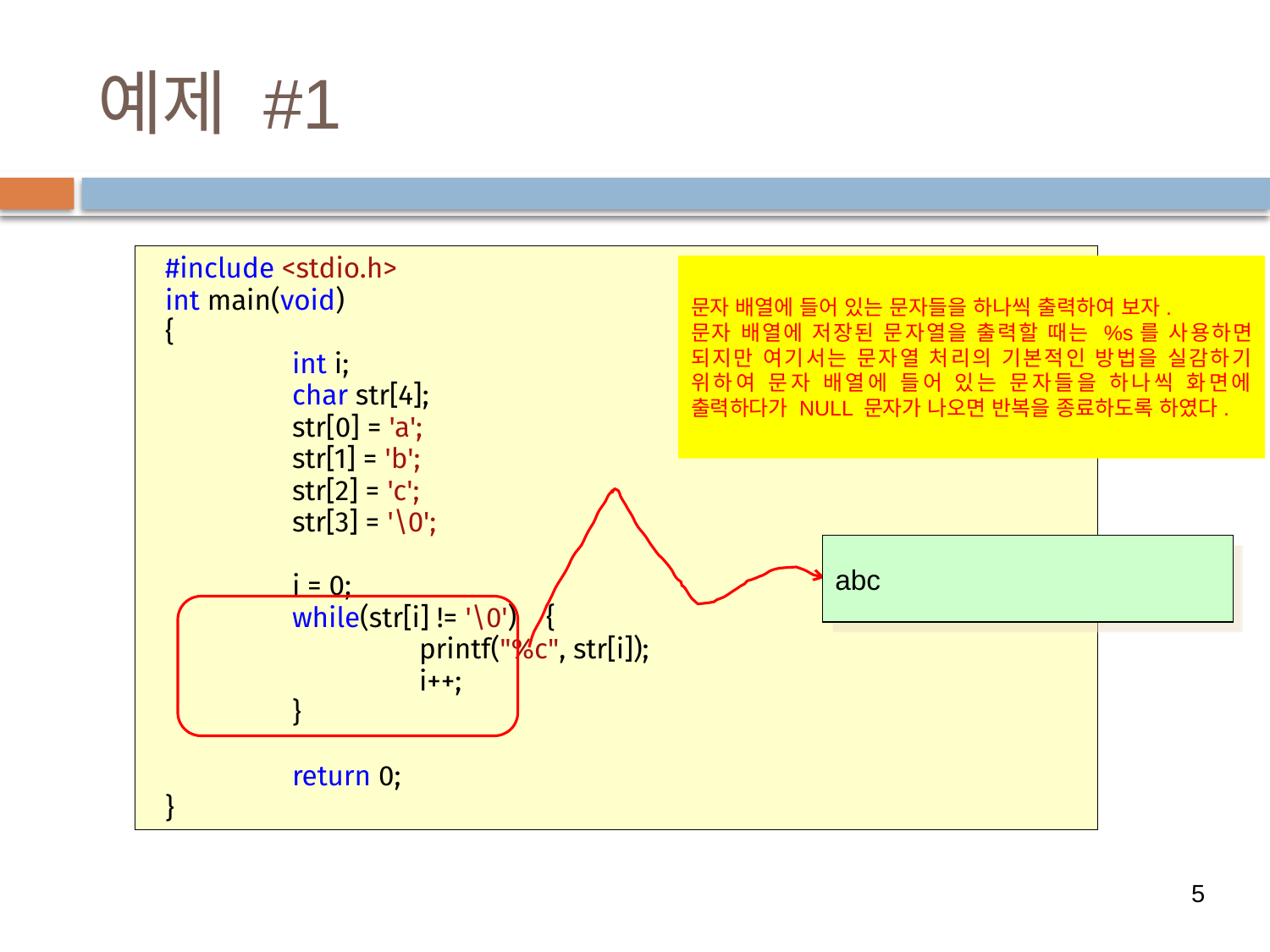

# 예제 #1
#include <stdio.h>
int main(void)
{
	int i;
	char str[4];
	str[0] = 'a';
	str[1] = 'b';
	str[2] = 'c';
	str[3] = '\0';

	i = 0;
	while(str[i] != '\0')	{
		printf("%c", str[i]);
		i++;
	}

	return 0;
}
문자 배열에 들어 있는 문자들을 하나씩 출력하여 보자.
문자 배열에 저장된 문자열을 출력할 때는 %s를 사용하면 되지만 여기서는 문자열 처리의 기본적인 방법을 실감하기 위하여 문자 배열에 들어 있는 문자들을 하나씩 화면에 출력하다가 NULL 문자가 나오면 반복을 종료하도록 하였다.

abc

5